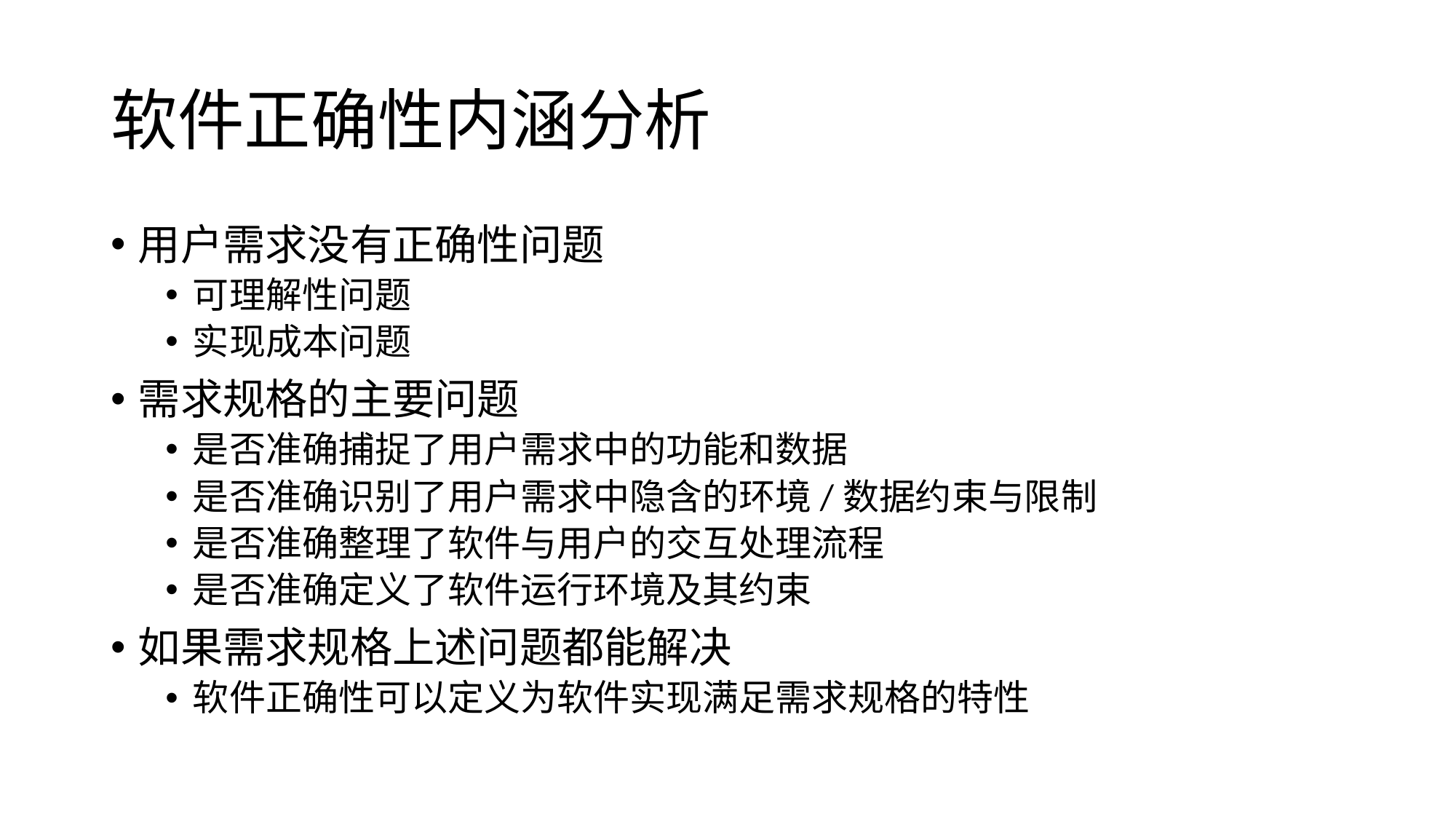

# 软件正确性内涵分析
用户需求没有正确性问题
可理解性问题
实现成本问题
需求规格的主要问题
是否准确捕捉了用户需求中的功能和数据
是否准确识别了用户需求中隐含的环境/数据约束与限制
是否准确整理了软件与用户的交互处理流程
是否准确定义了软件运行环境及其约束
如果需求规格上述问题都能解决
软件正确性可以定义为软件实现满足需求规格的特性